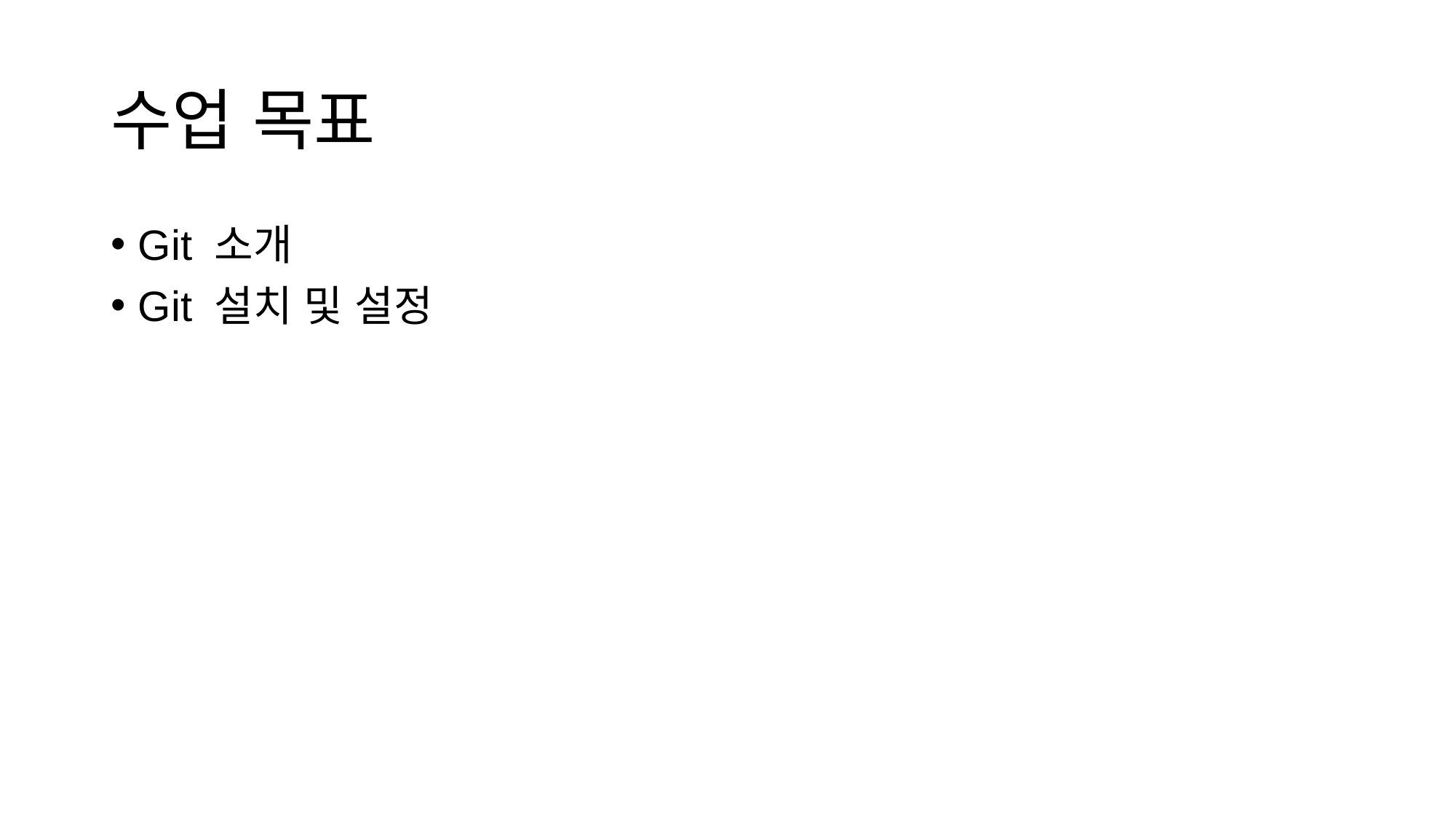

# 수업 목표
Git 소개
Git 설치 및 설정